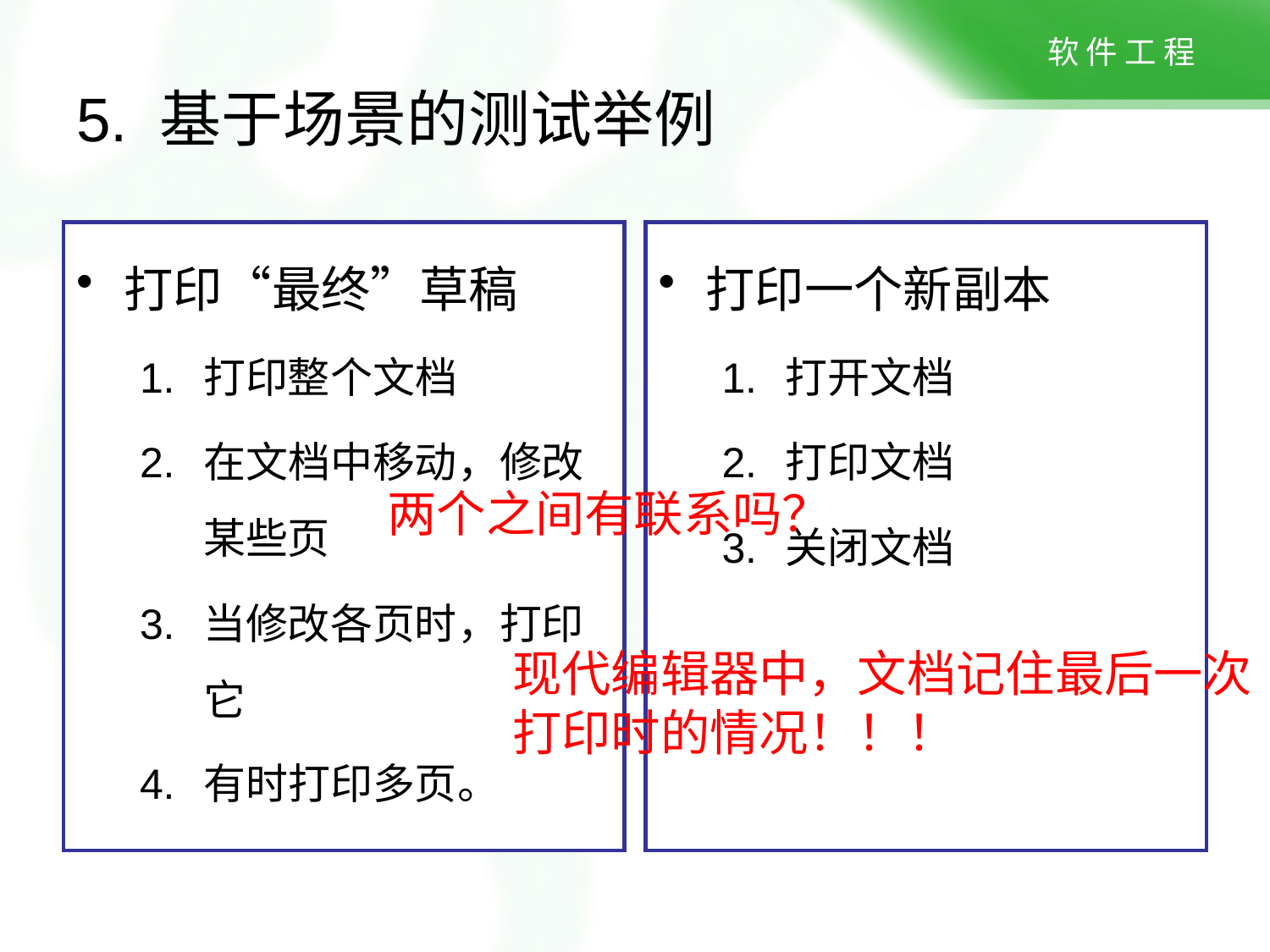

5. 基于场景的测试举例
打印“最终”草稿
打印整个文档
在文档中移动，修改某些页
当修改各页时，打印它
有时打印多页。
打印一个新副本
打开文档
打印文档
关闭文档
两个之间有联系吗？
现代编辑器中，文档记住最后一次打印时的情况！！！